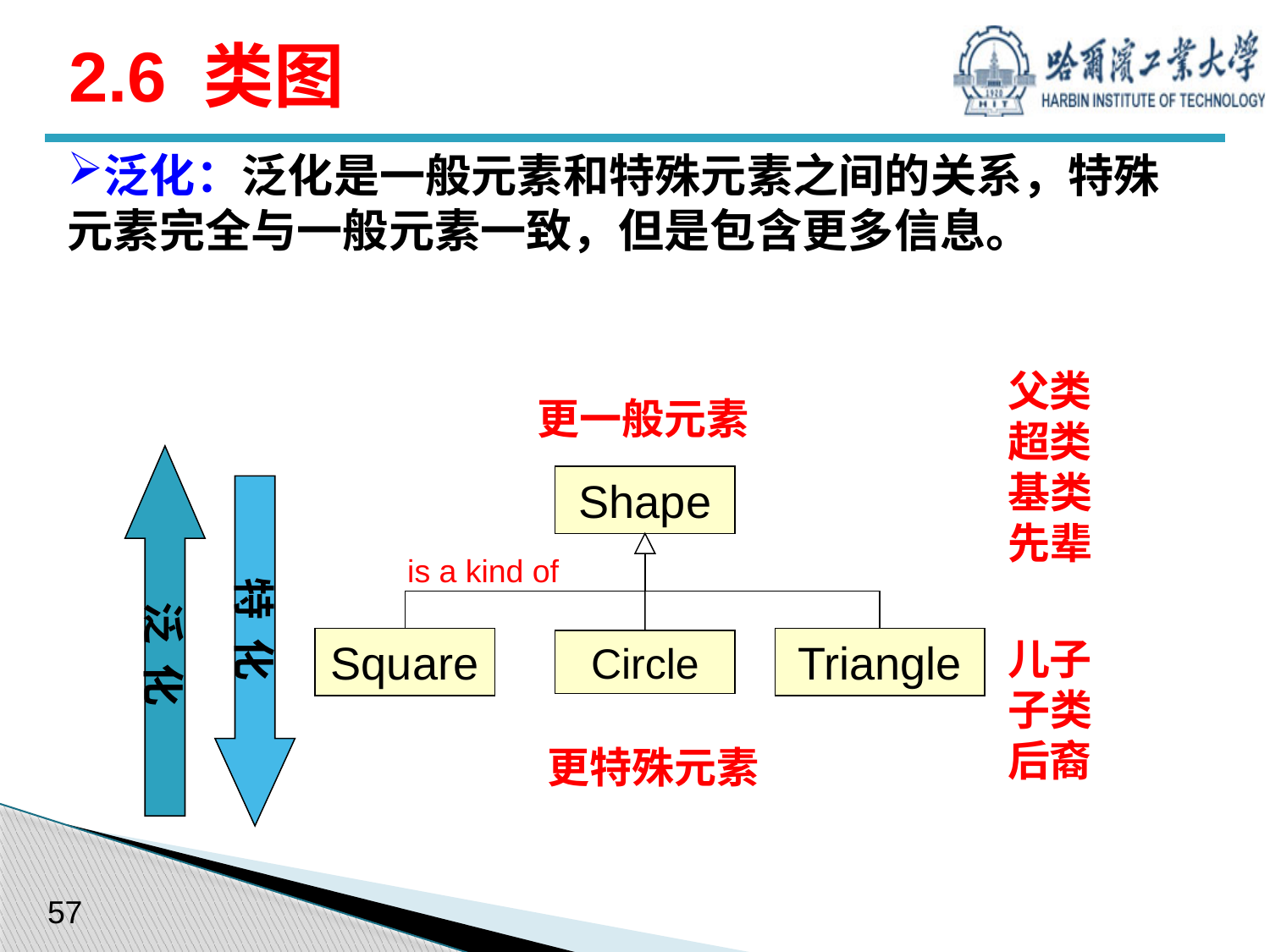

# 2.6 类图
泛化：泛化是一般元素和特殊元素之间的关系，特殊元素完全与一般元素一致，但是包含更多信息。
父类
超类
基类
先辈
更一般元素
泛  化
Shape
特  化

is a kind of
儿子
子类
后裔
Square
Triangle
Circle
更特殊元素